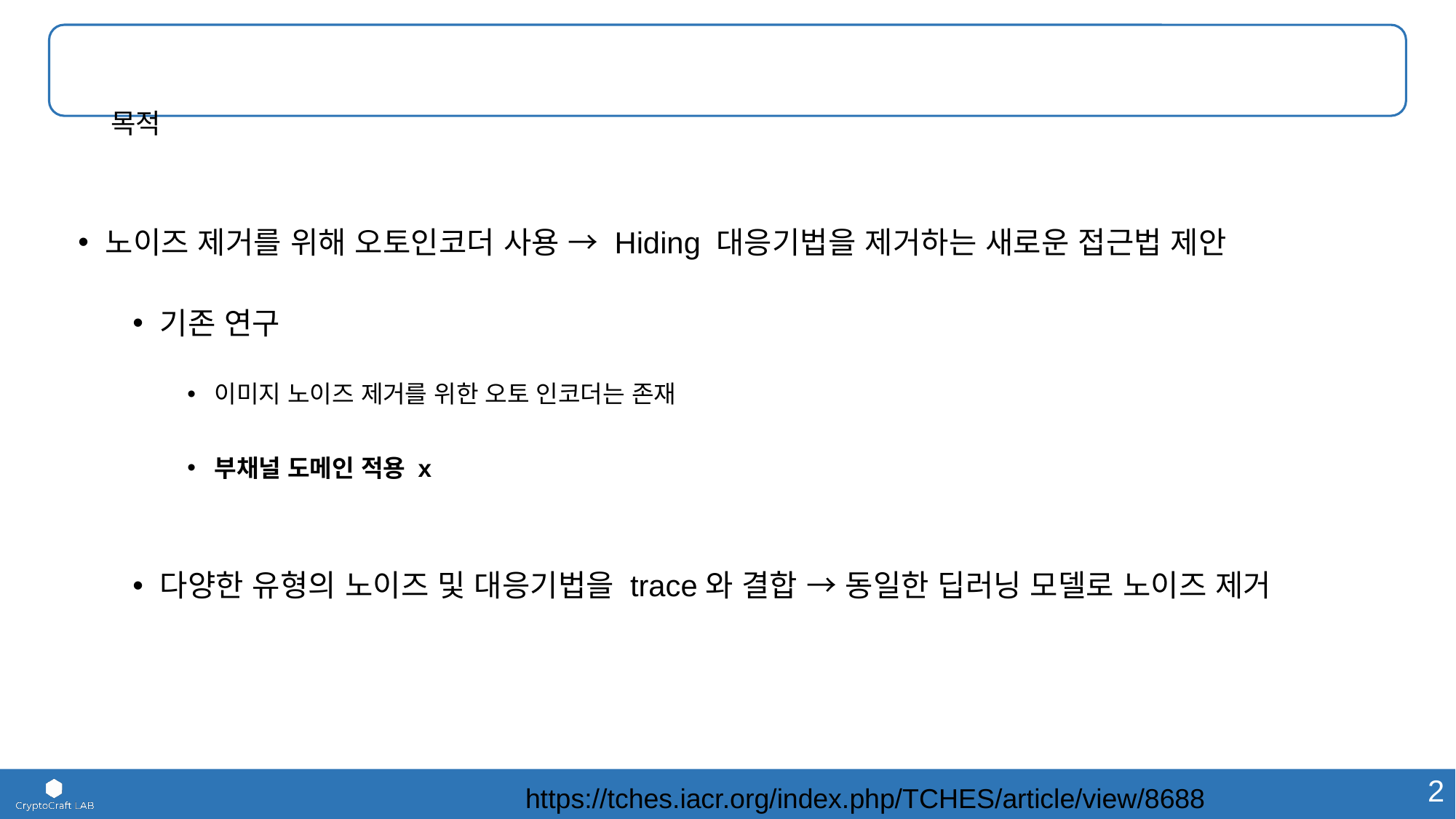

# 목적

노이즈 제거를 위해 오토인코더 사용 → Hiding 대응기법을 제거하는 새로운 접근법 제안

기존 연구

이미지 노이즈 제거를 위한 오토 인코더는 존재

부채널 도메인 적용 x

다양한 유형의 노이즈 및 대응기법을 trace와 결합 → 동일한 딥러닝 모델로 노이즈 제거

https://tches.iacr.org/index.php/TCHES/article/view/8688